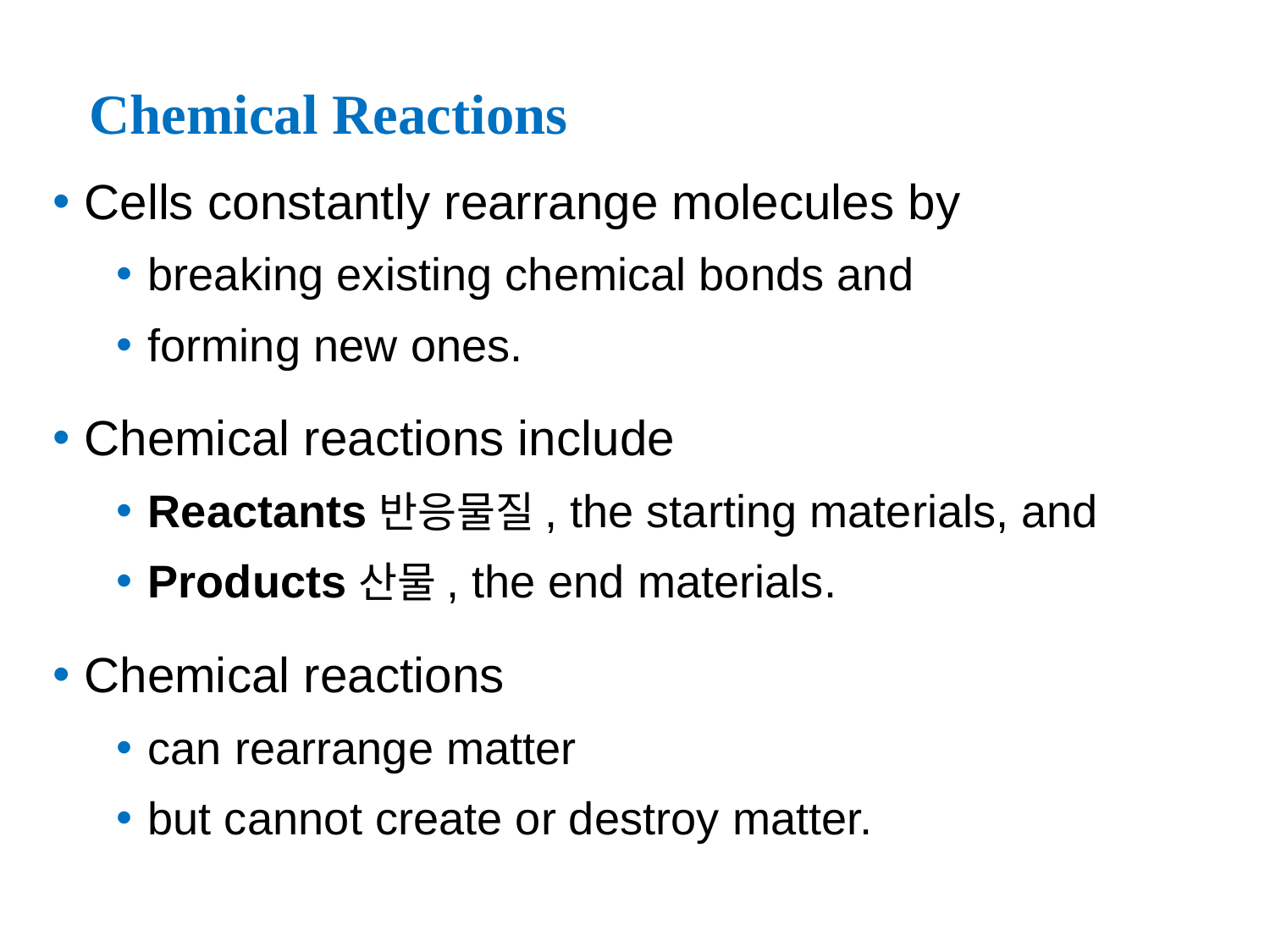

# Chemical Reactions
Cells constantly rearrange molecules by
breaking existing chemical bonds and
forming new ones.
Chemical reactions include
Reactants반응물질, the starting materials, and
Products산물, the end materials.
Chemical reactions
can rearrange matter
but cannot create or destroy matter.